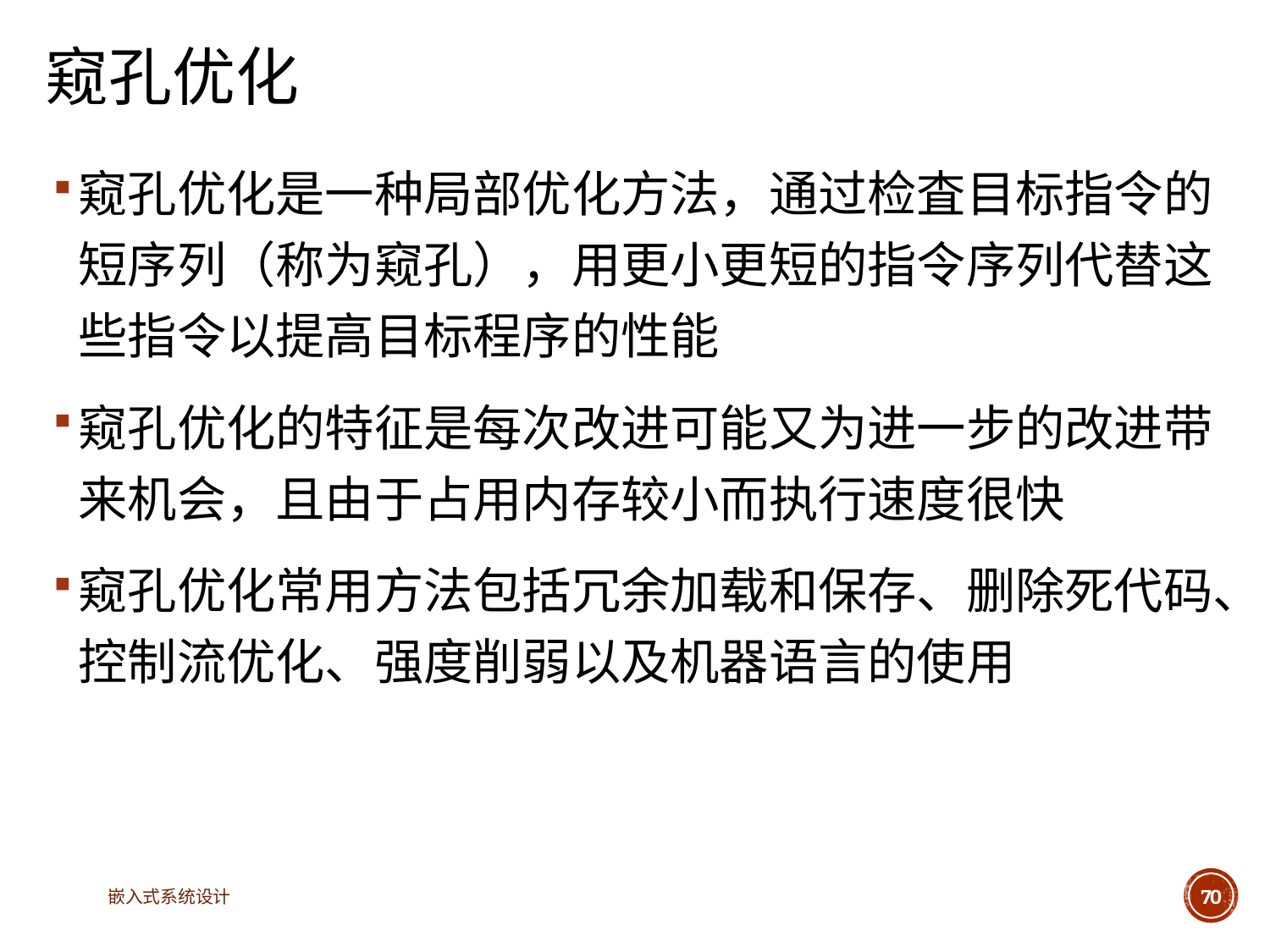

# 窥孔优化
窥孔优化是一种局部优化方法，通过检査目标指令的短序列（称为窥孔），用更小更短的指令序列代替这些指令以提高目标程序的性能
窥孔优化的特征是每次改进可能又为进一步的改进带来机会，且由于占用内存较小而执行速度很快
窥孔优化常用方法包括冗余加载和保存、删除死代码、控制流优化、强度削弱以及机器语言的使用
嵌入式系统设计
70